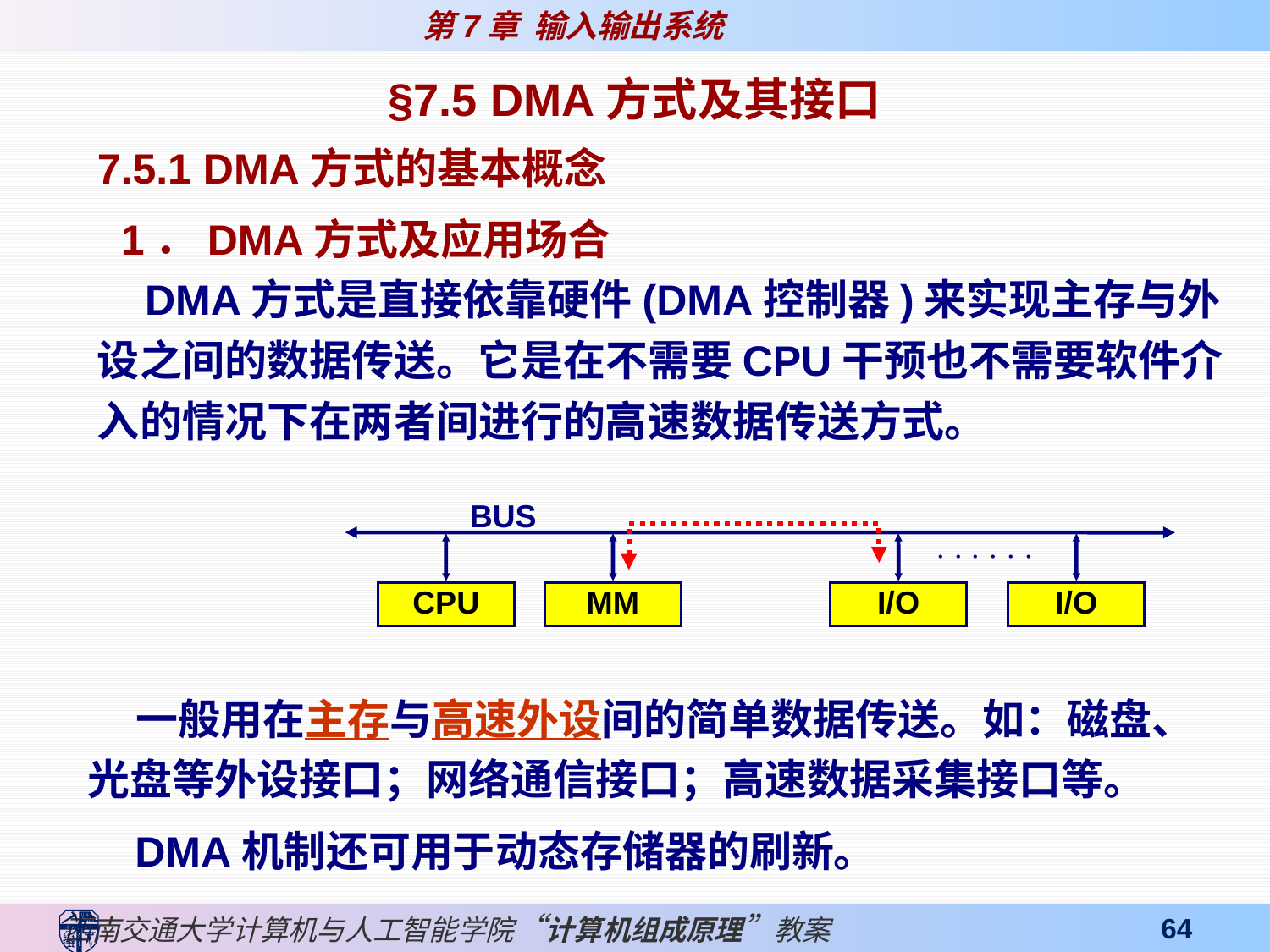

§7.5 DMA方式及其接口
7.5.1 DMA方式的基本概念
  1．DMA方式及应用场合
    DMA方式是直接依靠硬件(DMA控制器)来实现主存与外设之间的数据传送。它是在不需要CPU干预也不需要软件介入的情况下在两者间进行的高速数据传送方式。
BUS

CPU

MM

I/O

I/O
．．．．．．
    一般用在主存与高速外设间的简单数据传送。如：磁盘、光盘等外设接口；网络通信接口；高速数据采集接口等。
    DMA机制还可用于动态存储器的刷新。